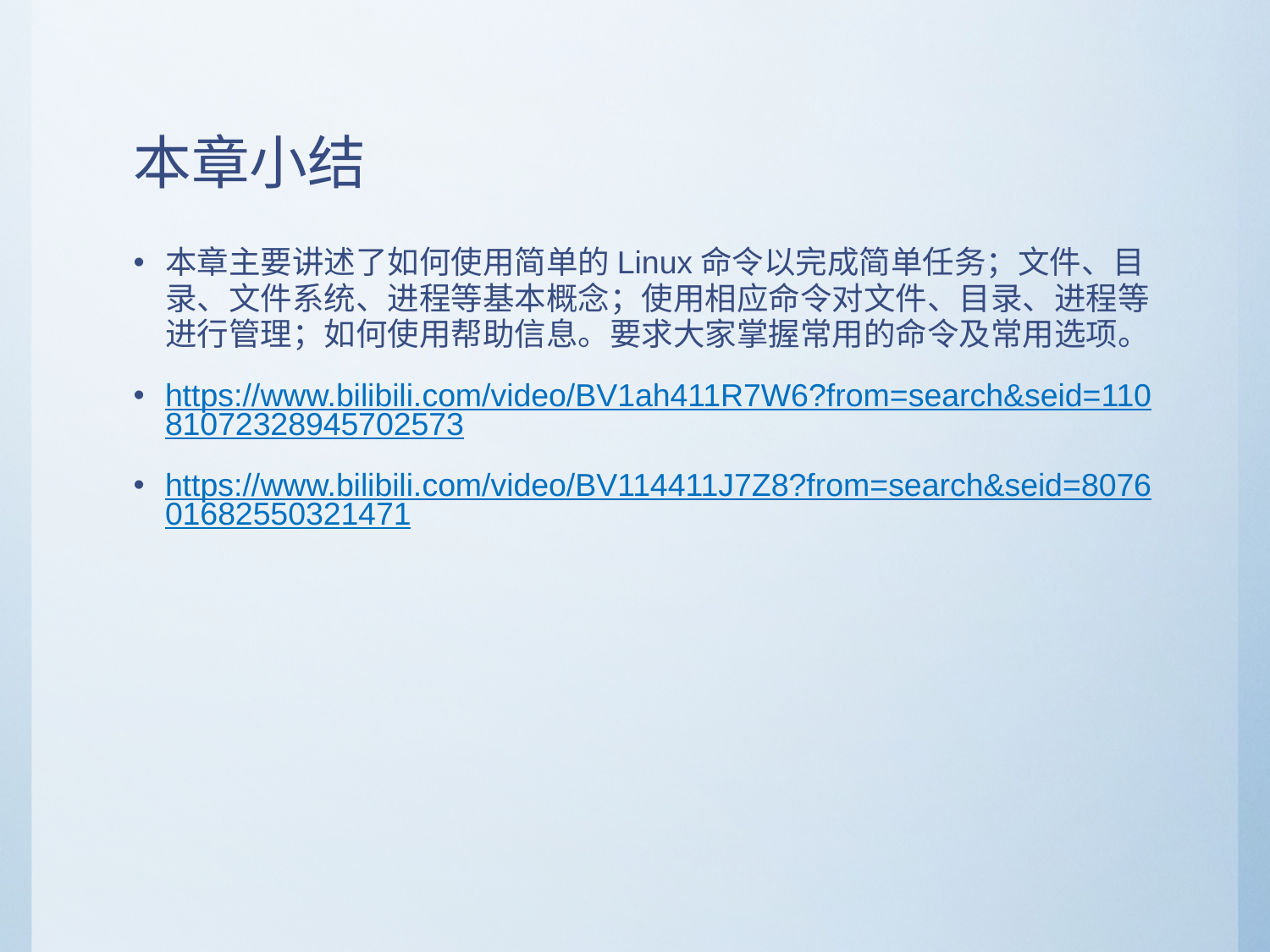

# 本章小结
本章主要讲述了如何使用简单的Linux命令以完成简单任务；文件、目录、文件系统、进程等基本概念；使用相应命令对文件、目录、进程等进行管理；如何使用帮助信息。要求大家掌握常用的命令及常用选项。
https://www.bilibili.com/video/BV1ah411R7W6?from=search&seid=11081072328945702573
https://www.bilibili.com/video/BV114411J7Z8?from=search&seid=807601682550321471